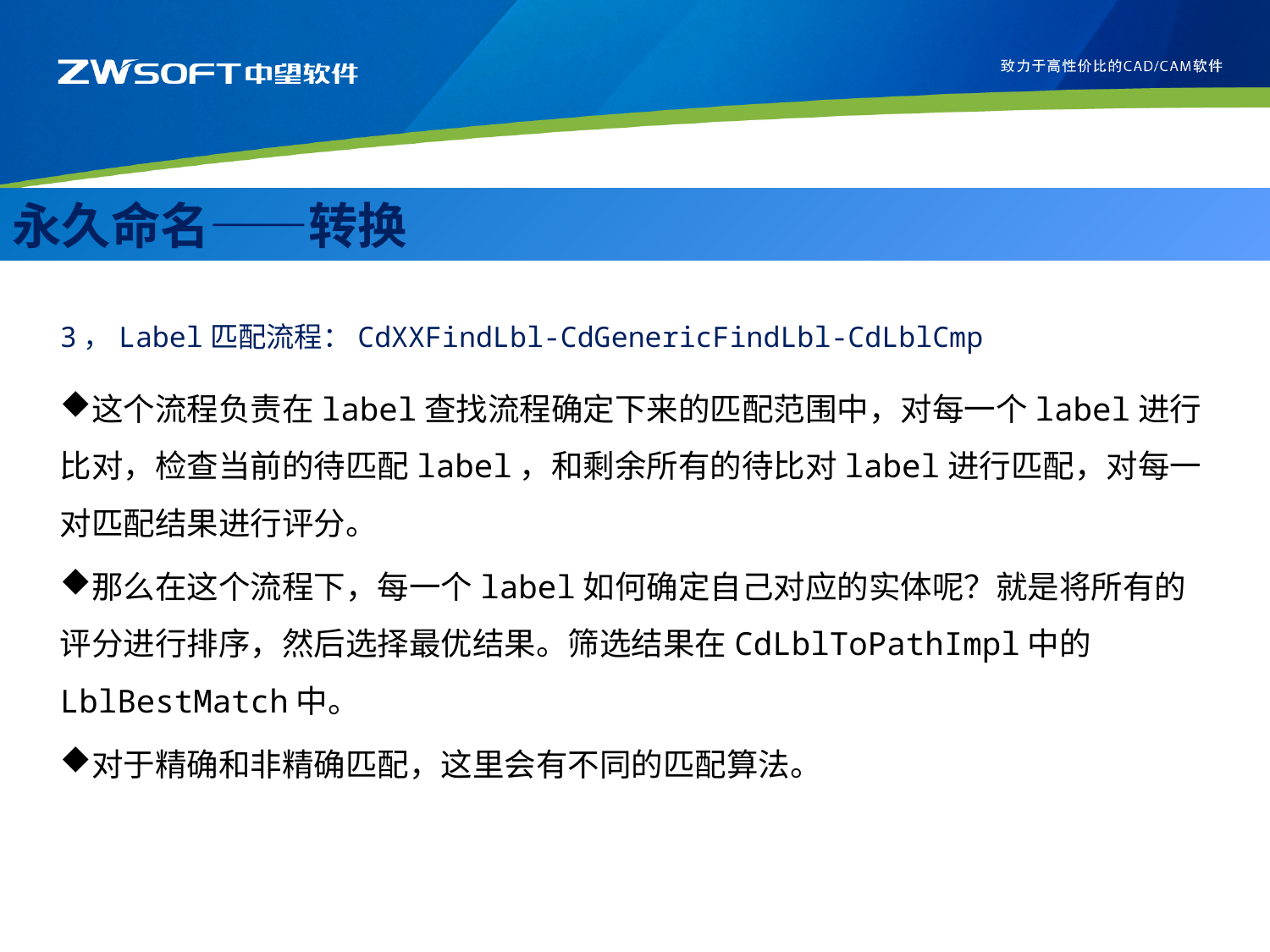

永久命名——转换
3，Label匹配流程：CdXXFindLbl-CdGenericFindLbl-CdLblCmp
这个流程负责在label查找流程确定下来的匹配范围中，对每一个label进行比对，检查当前的待匹配label，和剩余所有的待比对label进行匹配，对每一对匹配结果进行评分。
那么在这个流程下，每一个label如何确定自己对应的实体呢？就是将所有的评分进行排序，然后选择最优结果。筛选结果在CdLblToPathImpl中的LblBestMatch中。
对于精确和非精确匹配，这里会有不同的匹配算法。